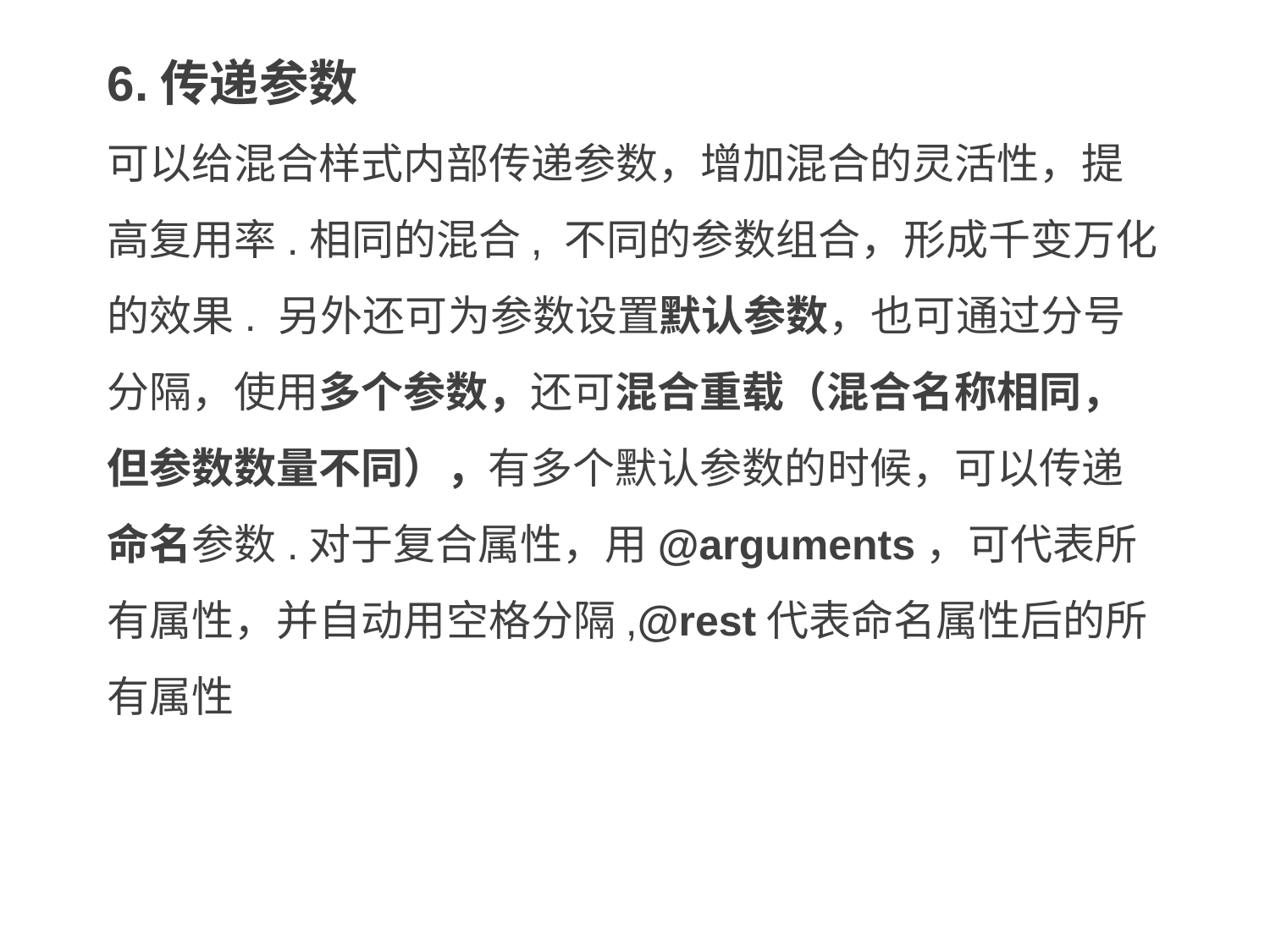

6.传递参数
可以给混合样式内部传递参数，增加混合的灵活性，提高复用率.相同的混合, 不同的参数组合，形成千变万化的效果. 另外还可为参数设置默认参数，也可通过分号分隔，使用多个参数，还可混合重载（混合名称相同，但参数数量不同），有多个默认参数的时候，可以传递命名参数.对于复合属性，用@arguments，可代表所有属性，并自动用空格分隔,@rest代表命名属性后的所有属性